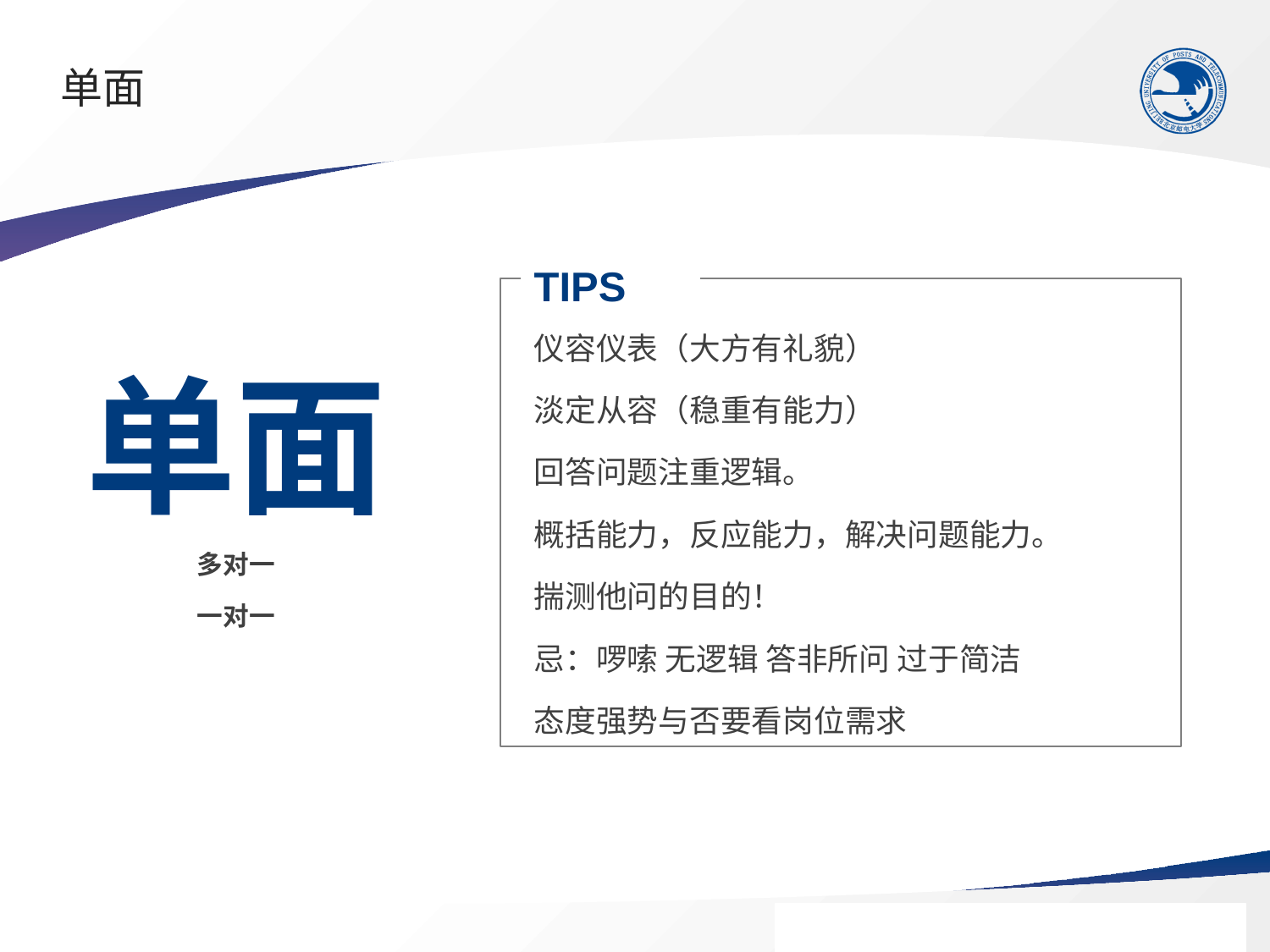

# 单面
TIPS
仪容仪表（大方有礼貌）
淡定从容（稳重有能力）
回答问题注重逻辑。
概括能力，反应能力，解决问题能力。
揣测他问的目的！
忌：啰嗦 无逻辑 答非所问 过于简洁
态度强势与否要看岗位需求

单面
多对一
一对一